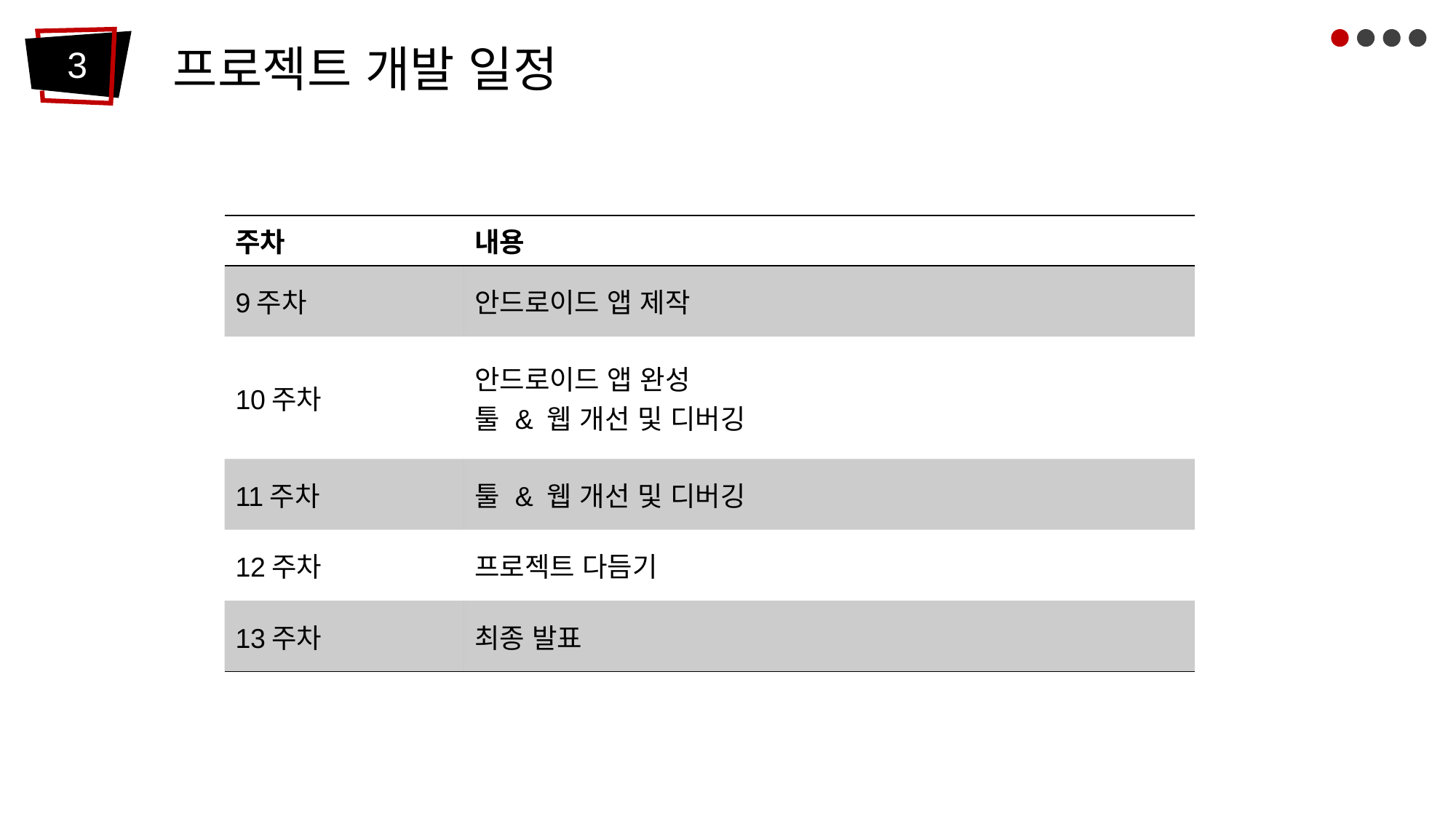

프로젝트 개발 일정
3
| 주차 | 내용 |
| --- | --- |
| 9주차 | 안드로이드 앱 제작 |
| 10주차 | 안드로이드 앱 완성 툴 & 웹 개선 및 디버깅 |
| 11주차 | 툴 & 웹 개선 및 디버깅 |
| 12주차 | 프로젝트 다듬기 |
| 13주차 | 최종 발표 |